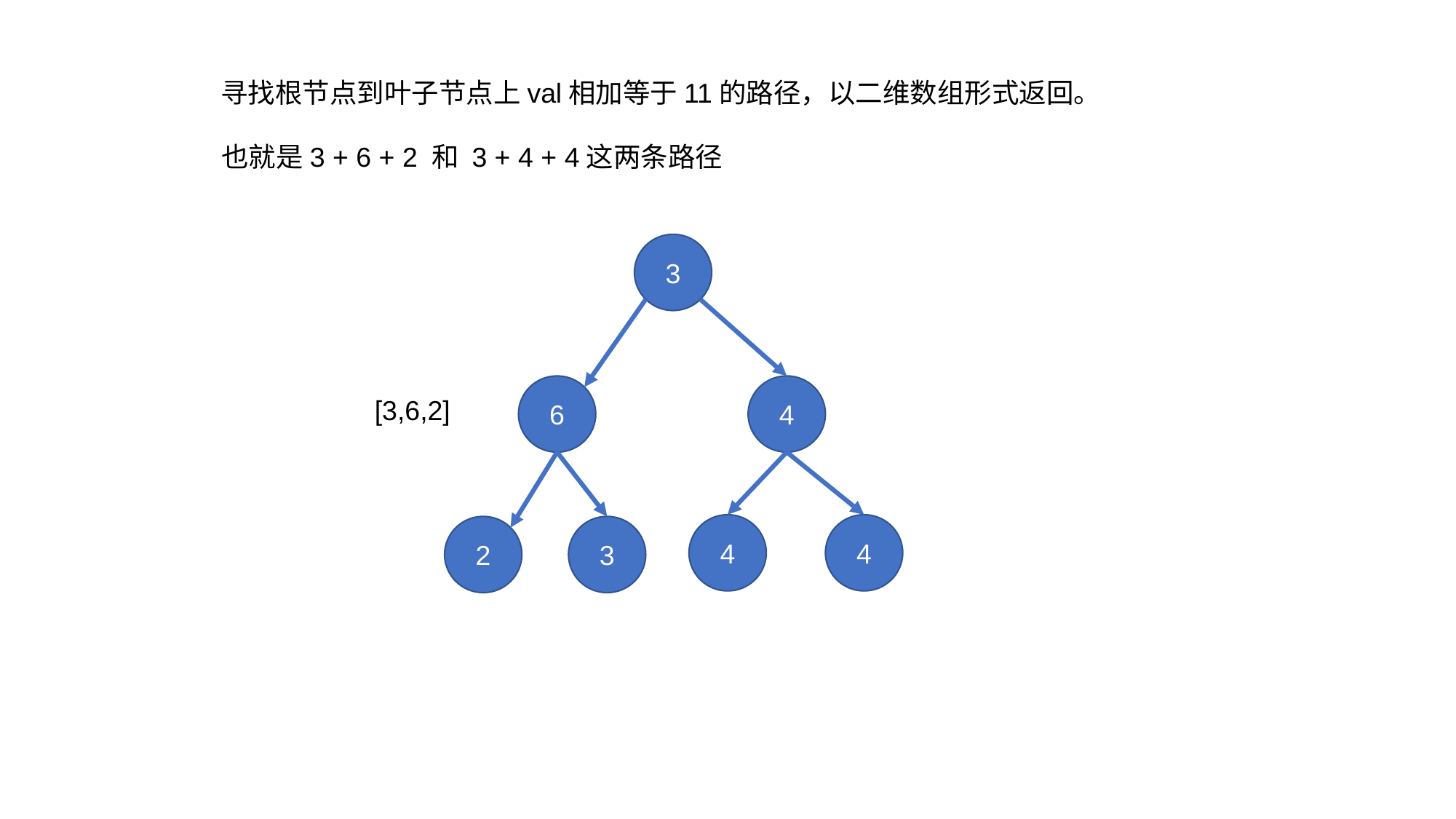

寻找根节点到叶子节点上val相加等于11的路径，以二维数组形式返回。
也就是3 + 6 + 2 和 3 + 4 + 4这两条路径
3
6
4
[3,6,2]
4
4
3
2